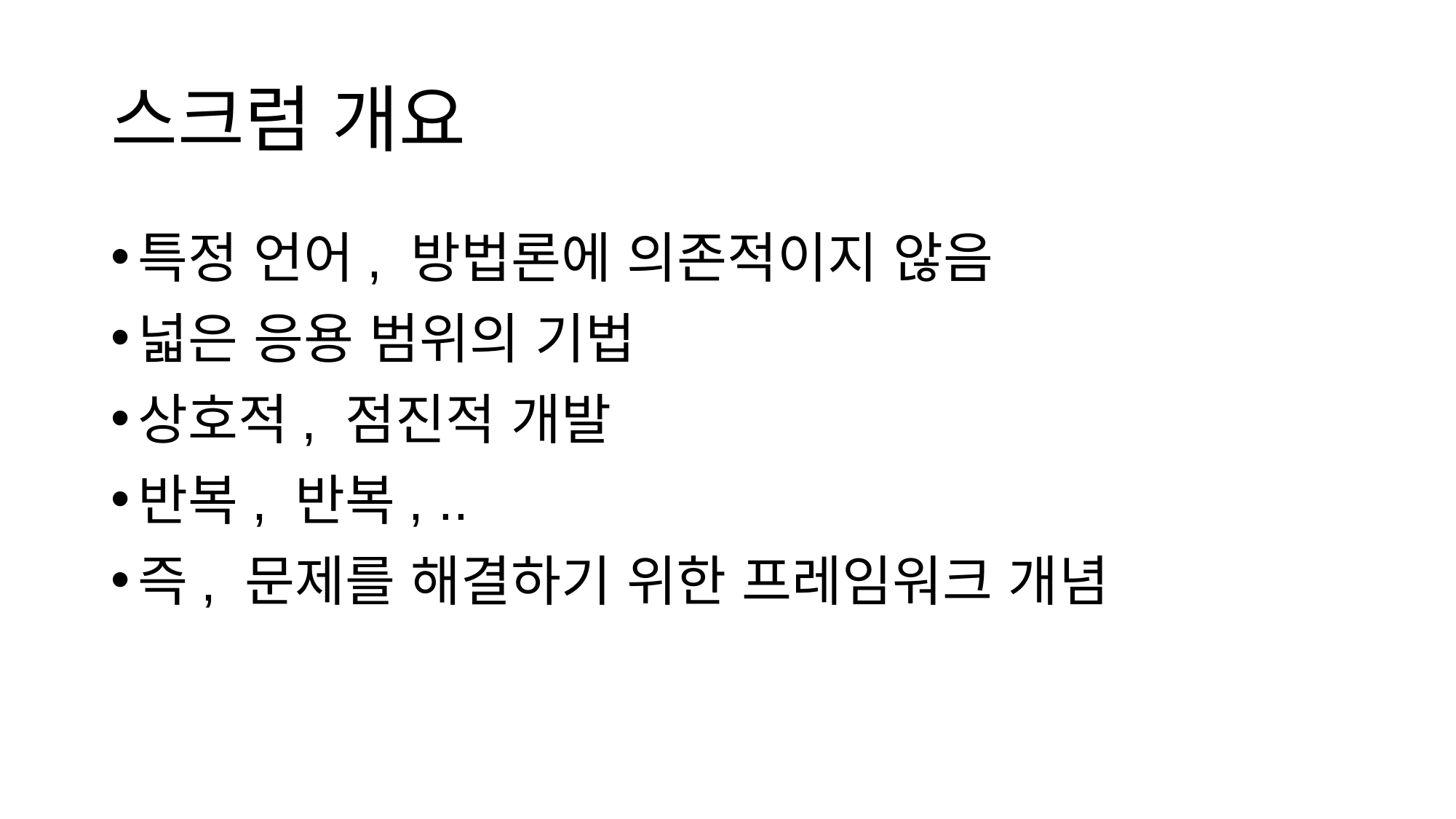

# 스크럼 개요
특정 언어, 방법론에 의존적이지 않음
넓은 응용 범위의 기법
상호적, 점진적 개발
반복, 반복, ..
즉, 문제를 해결하기 위한 프레임워크 개념